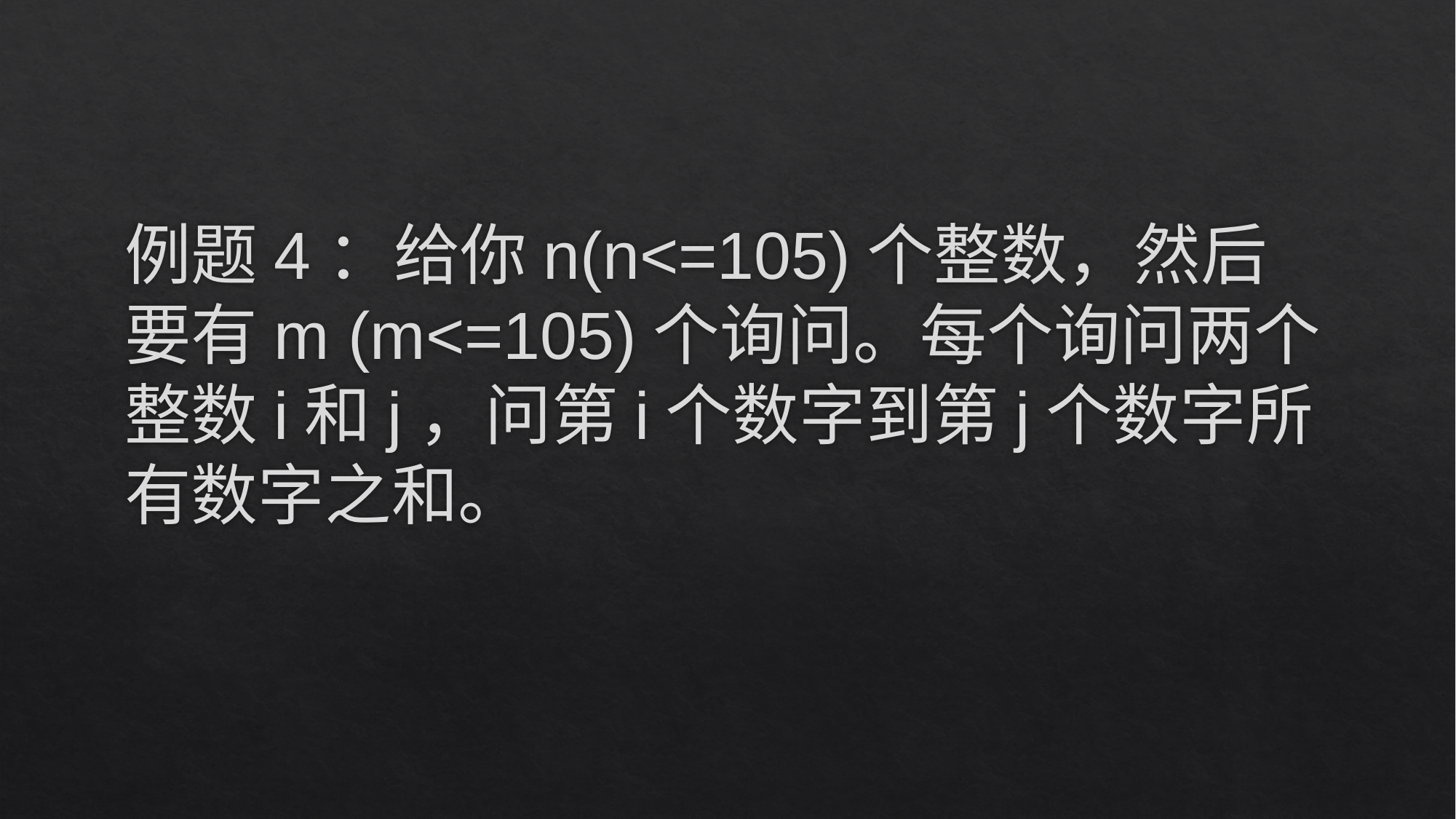

例题4：给你n(n<=105)个整数，然后要有m (m<=105)个询问。每个询问两个整数i和j，问第i个数字到第j个数字所有数字之和。